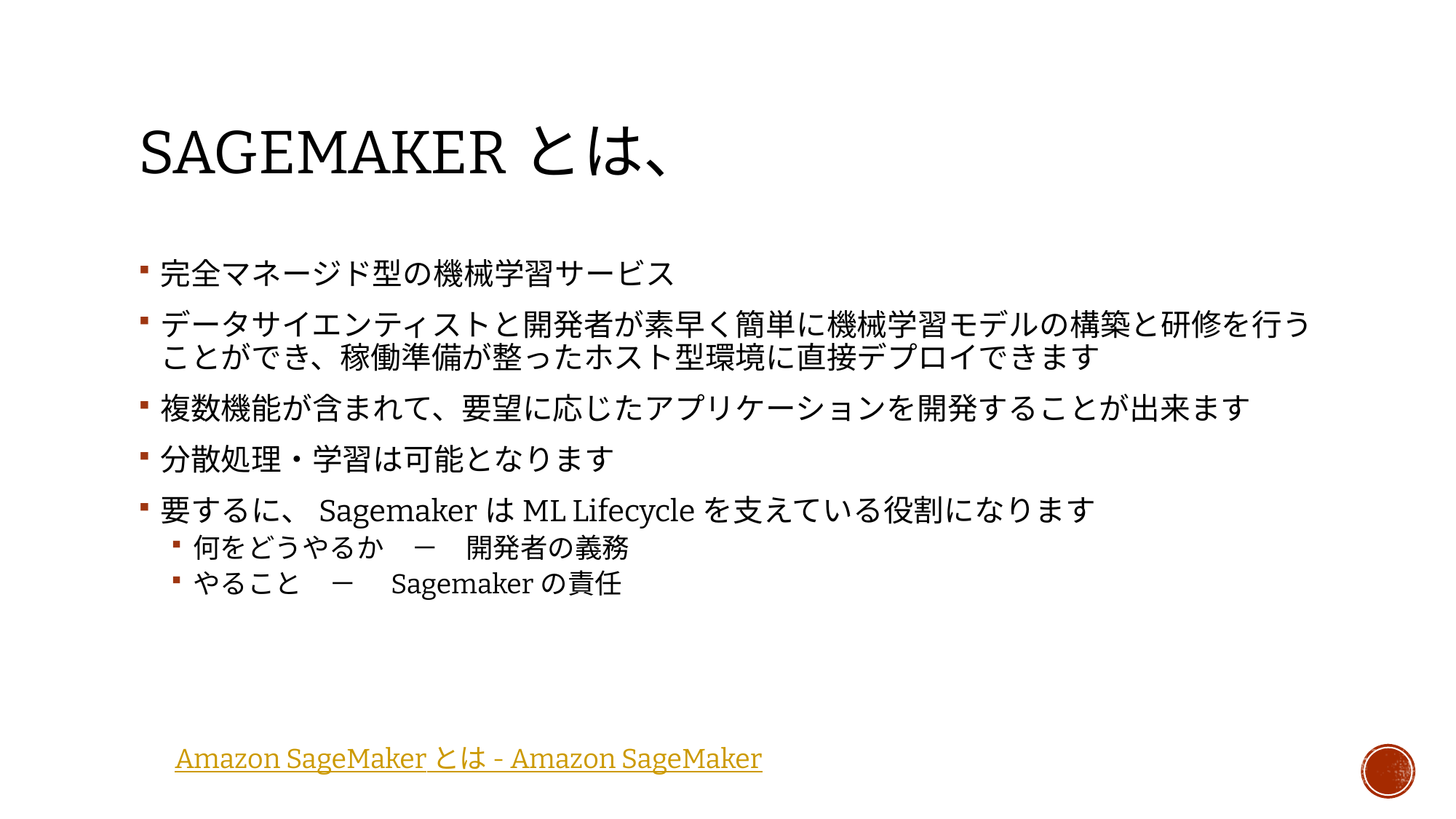

# Sagemakerとは、
完全マネージド型の機械学習サービス
データサイエンティストと開発者が素早く簡単に機械学習モデルの構築と研修を行うことができ、稼働準備が整ったホスト型環境に直接デプロイできます
複数機能が含まれて、要望に応じたアプリケーションを開発することが出来ます
分散処理・学習は可能となります
要するに、SagemakerはML Lifecycleを支えている役割になります
何をどうやるか　－　開発者の義務
やること　－　Sagemakerの責任

Amazon SageMaker とは - Amazon SageMaker